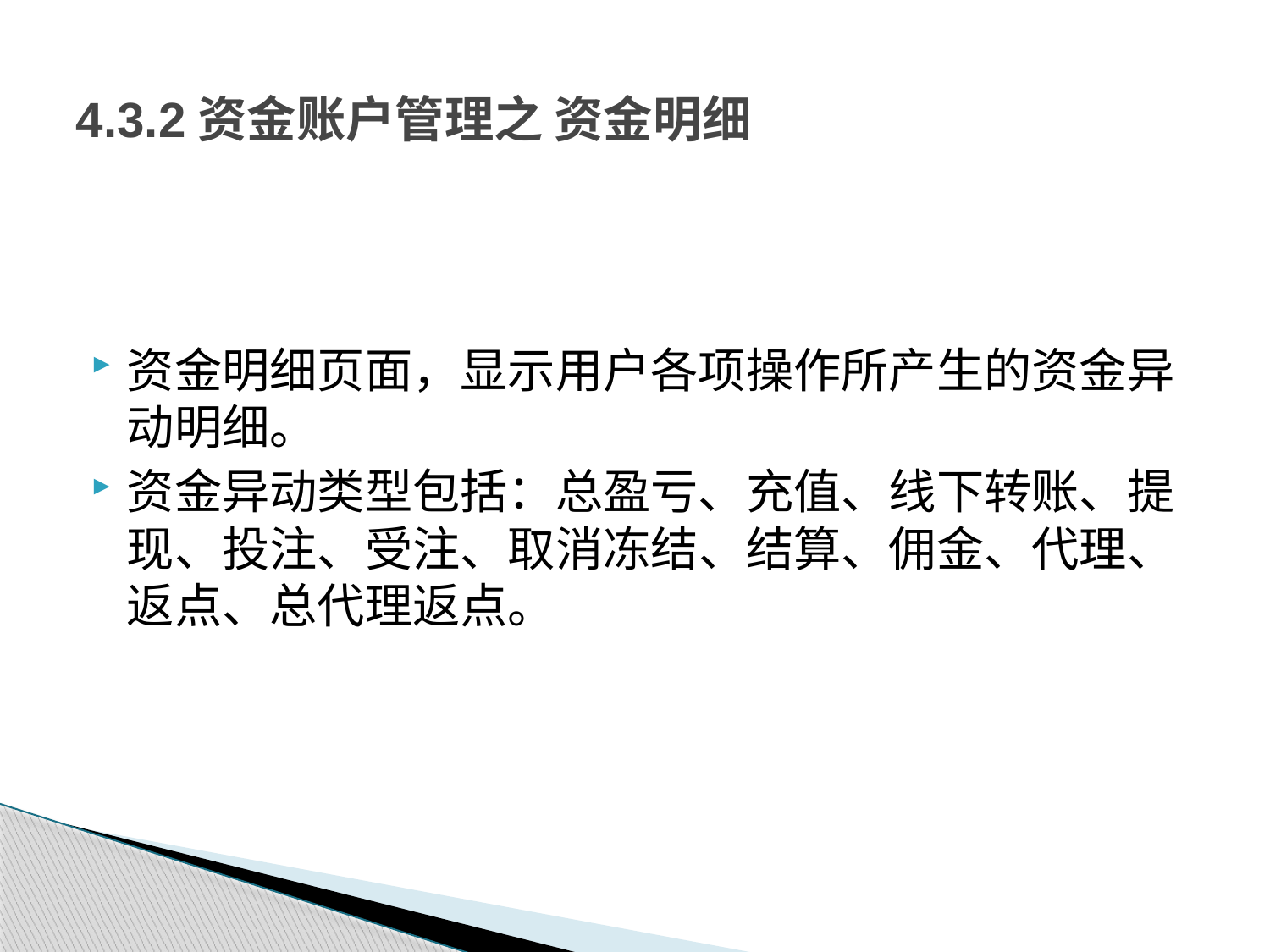

# 4.3.2资金账户管理之 资金明细

资金明细页面，显示用户各项操作所产生的资金异动明细。
资金异动类型包括：总盈亏、充值、线下转账、提现、投注、受注、取消冻结、结算、佣金、代理、返点、总代理返点。